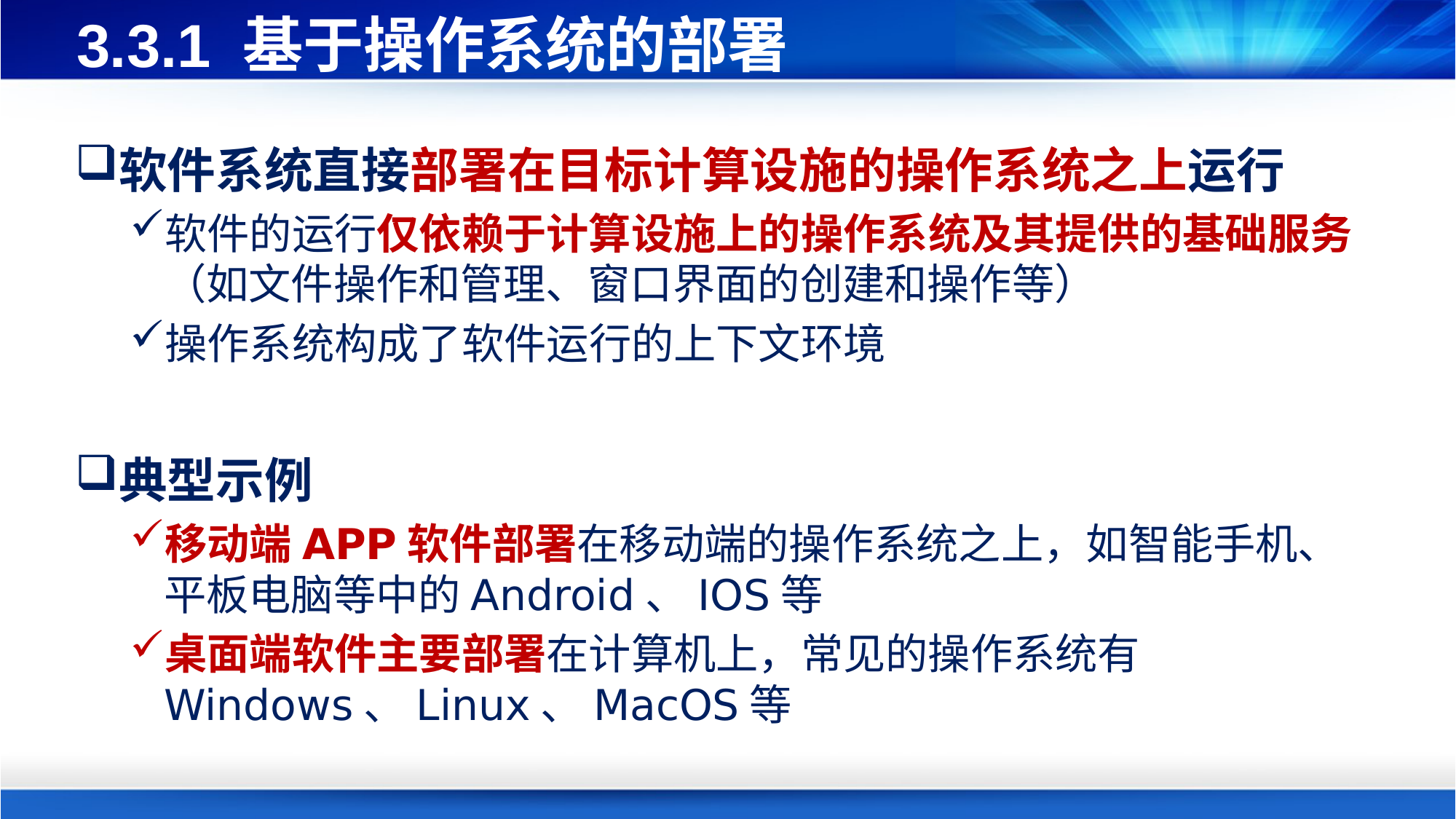

# 3.3.1 基于操作系统的部署
软件系统直接部署在目标计算设施的操作系统之上运行
软件的运行仅依赖于计算设施上的操作系统及其提供的基础服务（如文件操作和管理、窗口界面的创建和操作等）
操作系统构成了软件运行的上下文环境

典型示例
移动端APP软件部署在移动端的操作系统之上，如智能手机、平板电脑等中的Android、IOS等
桌面端软件主要部署在计算机上，常见的操作系统有Windows、Linux、MacOS等